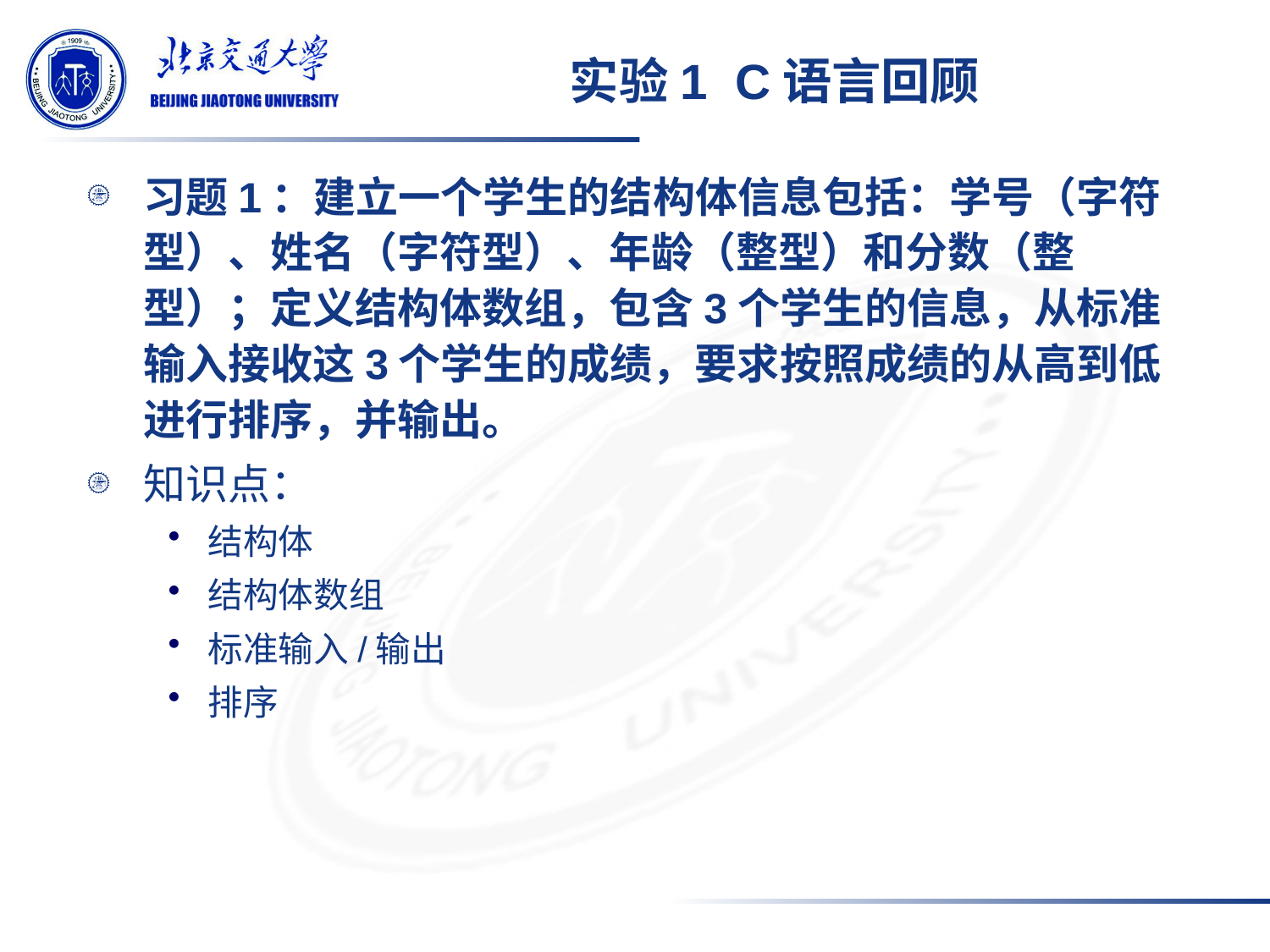

# 实验1  C语言回顾
习题1：建立一个学生的结构体信息包括：学号（字符型）、姓名（字符型）、年龄（整型）和分数（整型）；定义结构体数组，包含3个学生的信息，从标准输入接收这3个学生的成绩，要求按照成绩的从高到低进行排序，并输出。
知识点：
结构体
结构体数组
标准输入/输出
排序